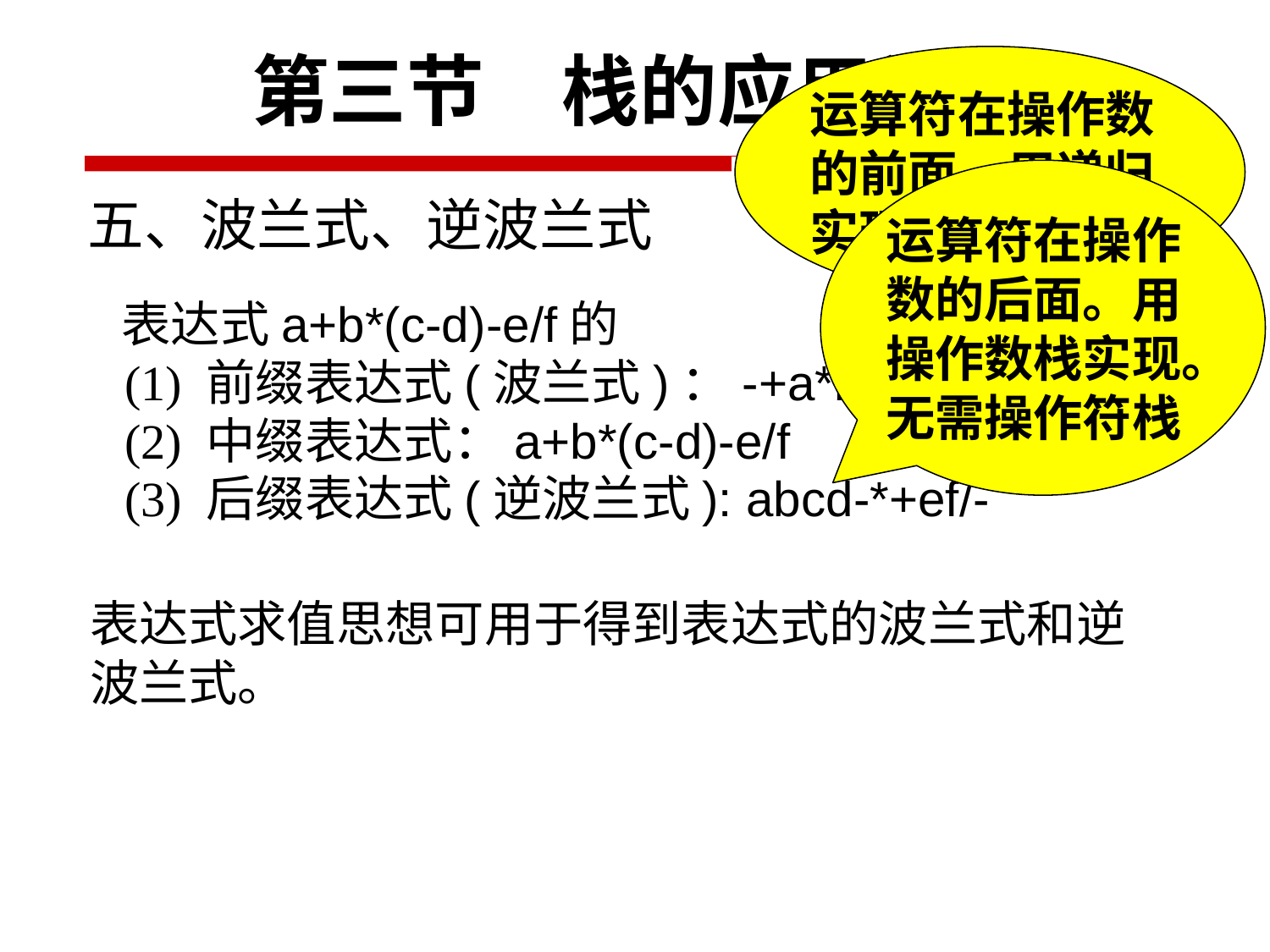

第三节　栈的应用举例
运算符在操作数的前面。用递归实现
运算符在操作数的后面。用操作数栈实现。无需操作符栈
五、波兰式、逆波兰式
  表达式a+b*(c-d)-e/f的
   (1) 前缀表达式(波兰式)：-+a*b-cd/ef
   (2) 中缀表达式：a+b*(c-d)-e/f
   (3) 后缀表达式(逆波兰式): abcd-*+ef/-
表达式求值思想可用于得到表达式的波兰式和逆波兰式。